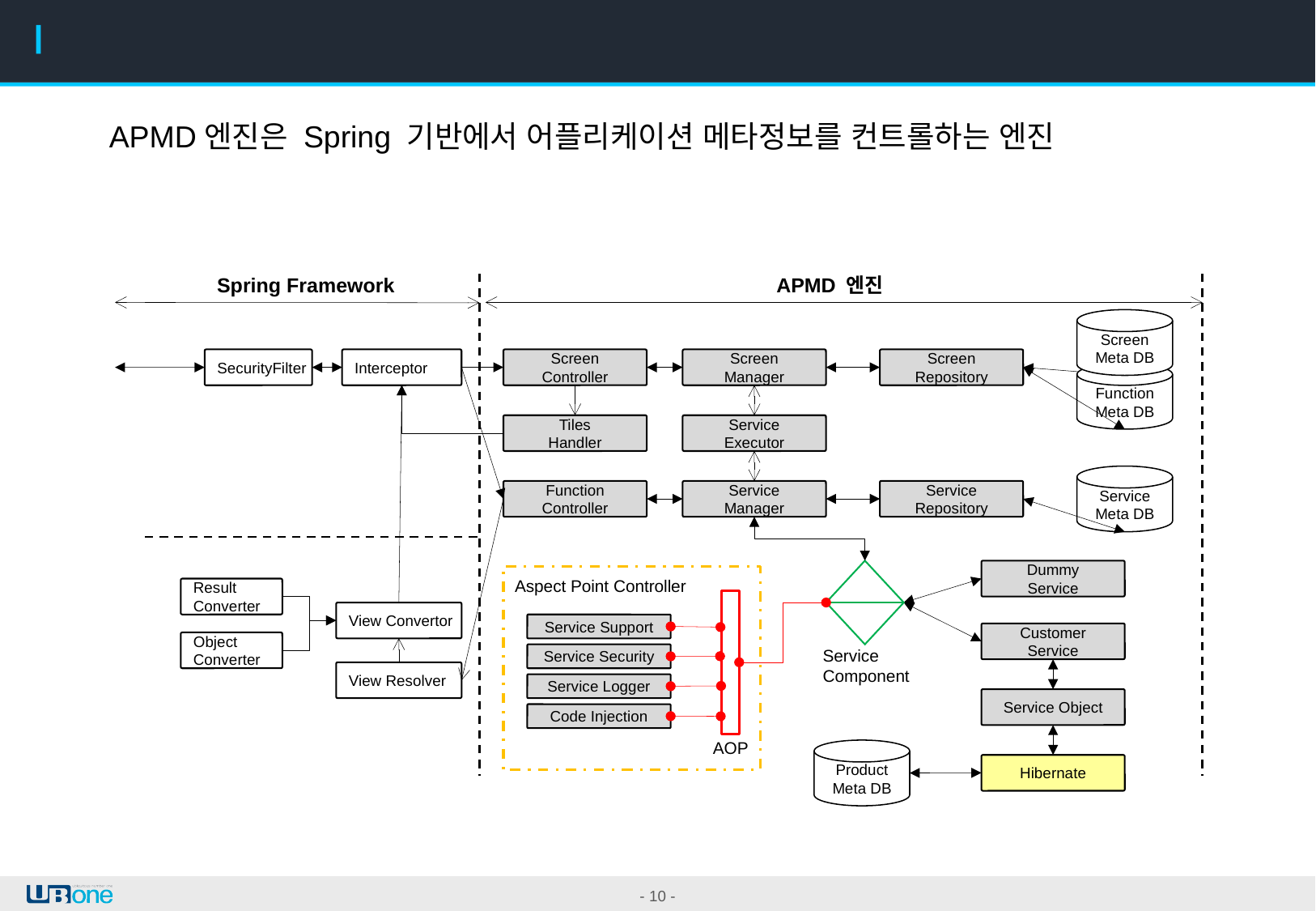

5. 모듈 기능 – APMD (2/3)
APMD엔진은 Spring 기반에서 어플리케이션 메타정보를 컨트롤하는 엔진
APMD 엔진
Spring Framework
Screen
Meta DB
SecurityFilter
Interceptor
Screen
Controller
Screen
Manager
Screen
Repository
Function
Meta DB
Tiles
Handler
Service
Executor
Service
Meta DB
Function
Controller
Service
Manager
Service
Repository

Dummy
Service

Aspect Point Controller
Result
Converter

View Convertor
Service Support
Customer
Service
Object
Converter
Service
Component
Service Security
View Resolver
Service Logger
Service Object
Code Injection
AOP
Product
Meta DB
Hibernate